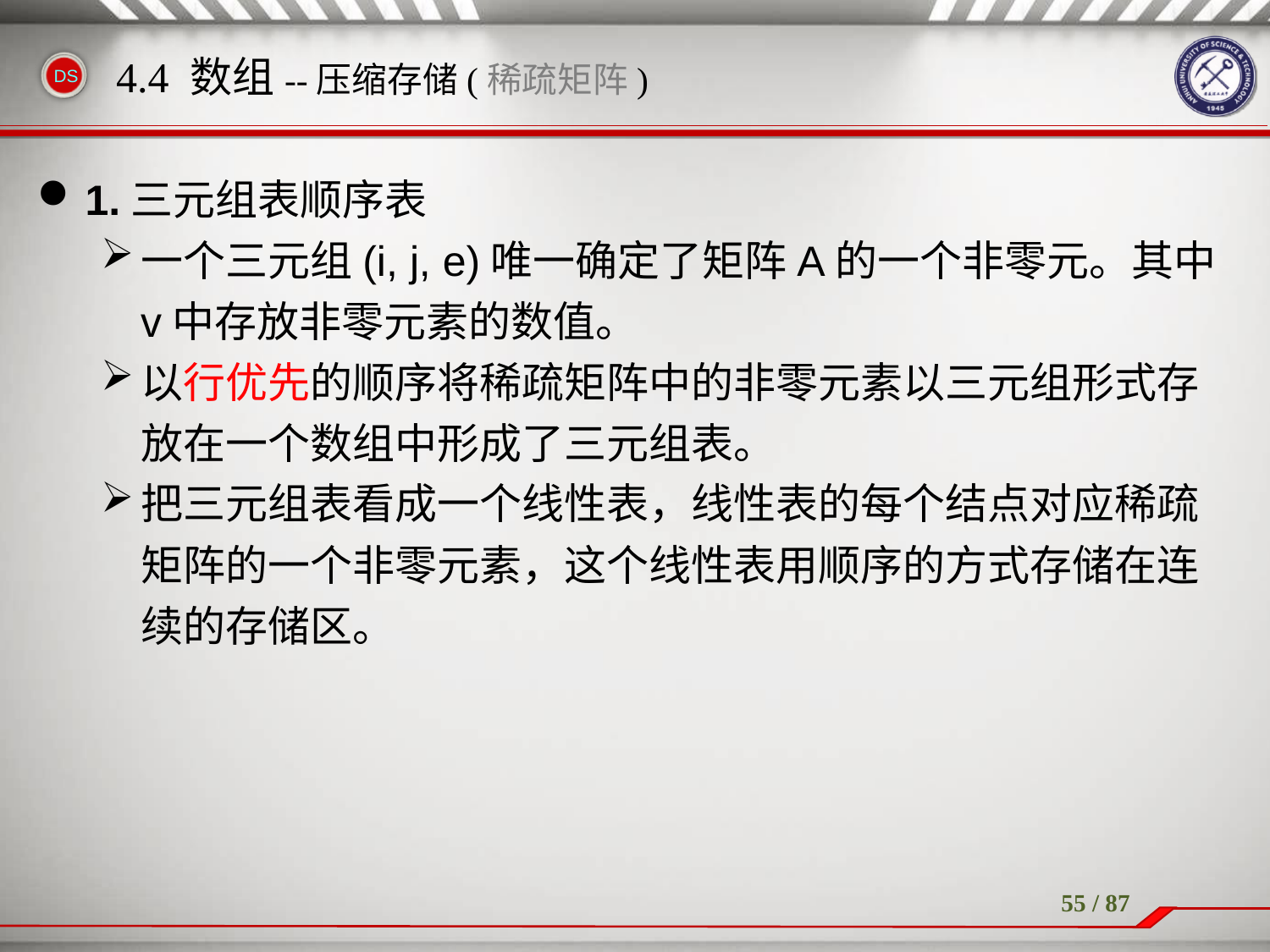

# 4.4 数组--压缩存储(稀疏矩阵)
1.三元组表顺序表
一个三元组(i, j, e)唯一确定了矩阵A的一个非零元。其中v中存放非零元素的数值。
以行优先的顺序将稀疏矩阵中的非零元素以三元组形式存放在一个数组中形成了三元组表。
把三元组表看成一个线性表，线性表的每个结点对应稀疏矩阵的一个非零元素，这个线性表用顺序的方式存储在连续的存储区。